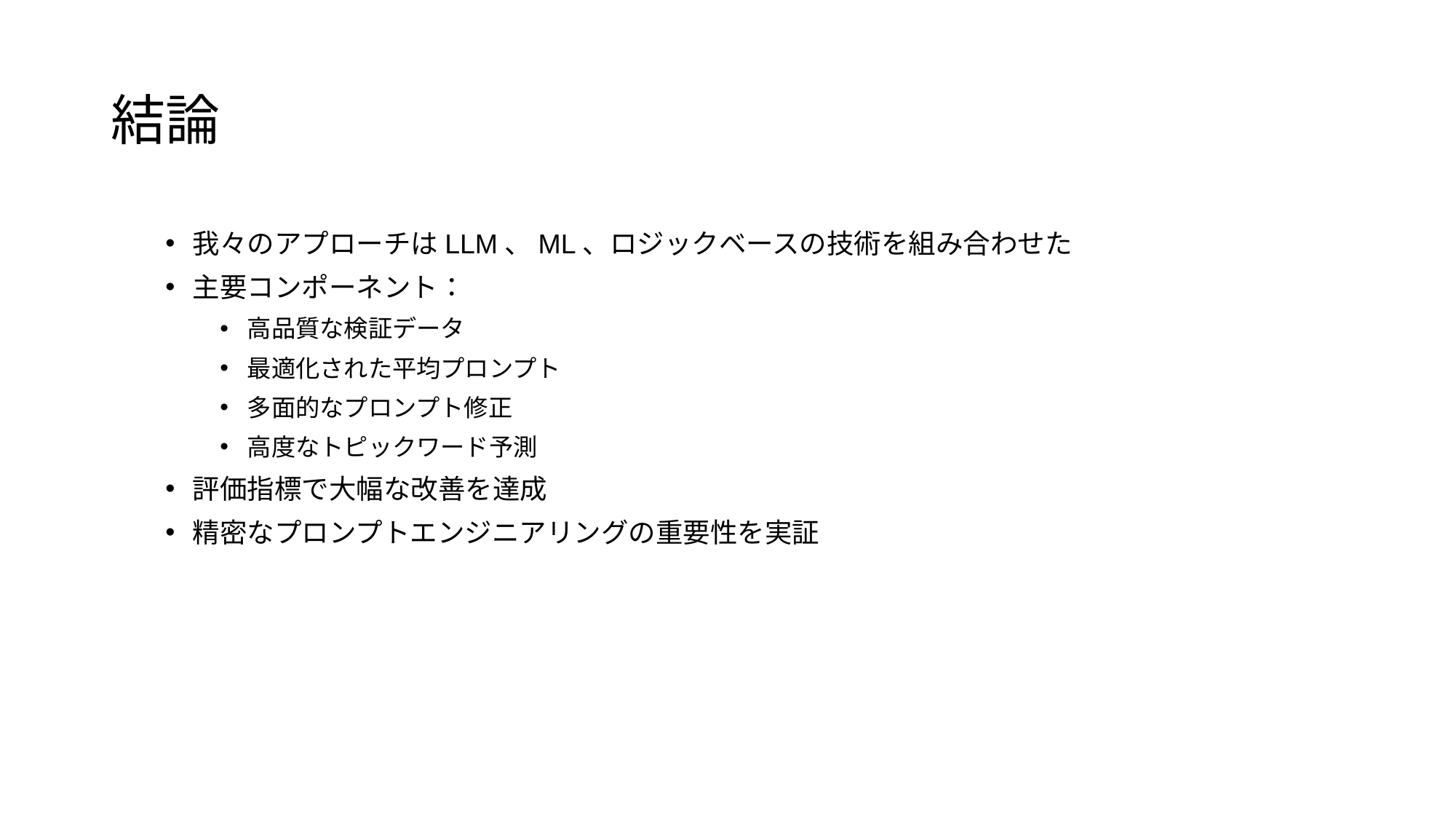

# 結論
我々のアプローチはLLM、ML、ロジックベースの技術を組み合わせた
主要コンポーネント：
高品質な検証データ
最適化された平均プロンプト
多面的なプロンプト修正
高度なトピックワード予測
評価指標で大幅な改善を達成
精密なプロンプトエンジニアリングの重要性を実証